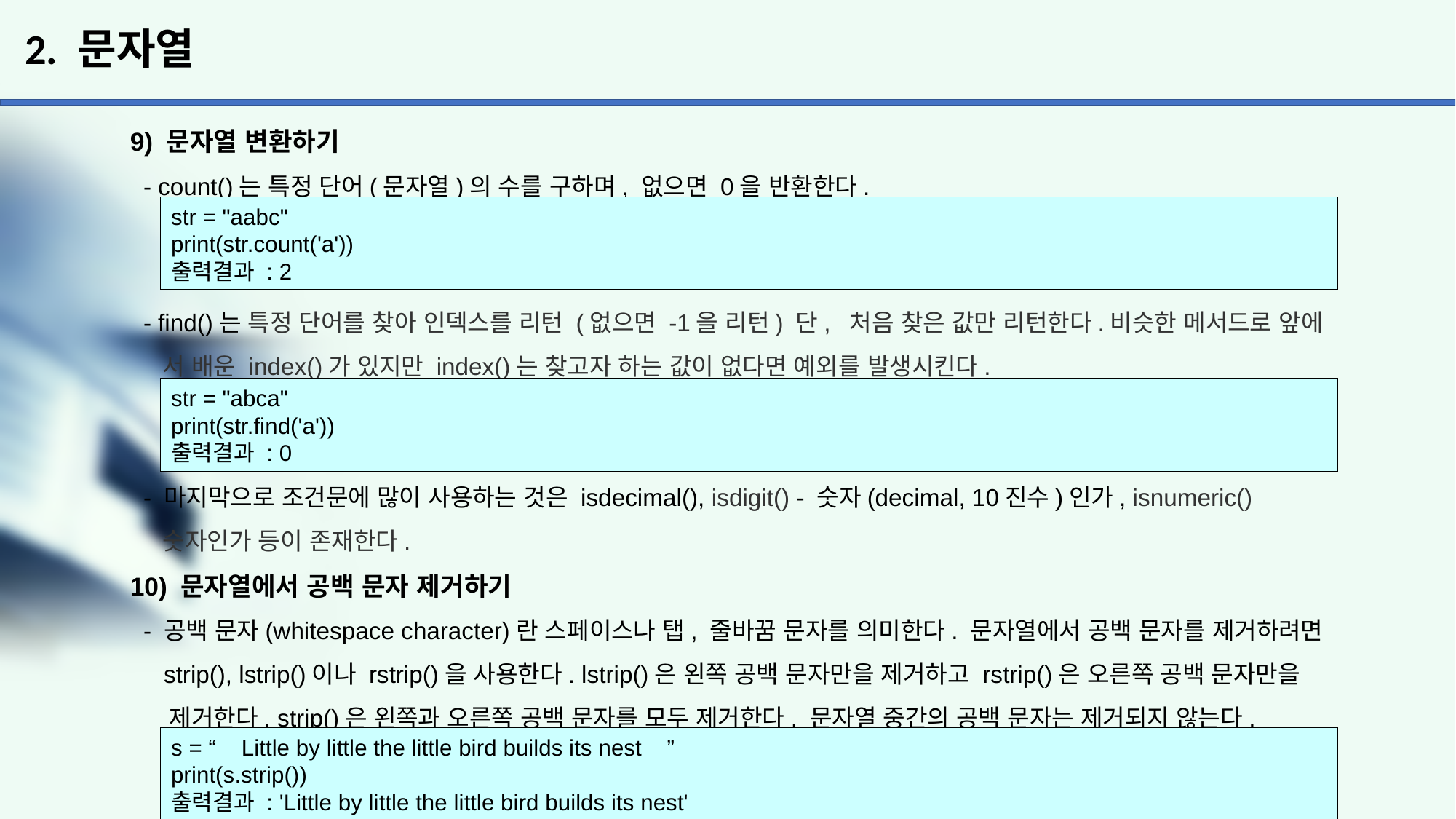

# 2. 문자열
9) 문자열 변환하기
  - count()는 특정 단어(문자열)의 수를 구하며, 없으면 0을 반환한다.

  - find()는 특정 단어를 찾아 인덱스를 리턴 (없으면 -1을 리턴) 단,  처음 찾은 값만 리턴한다.비슷한 메서드로 앞에
    서 배운 index()가 있지만 index()는 찾고자 하는 값이 없다면 예외를 발생시킨다.

  - 마지막으로 조건문에 많이 사용하는 것은 isdecimal(), isdigit() - 숫자(decimal, 10진수)인가, isnumeric()
    숫자인가 등이 존재한다.
10) 문자열에서 공백 문자 제거하기
  - 공백 문자(whitespace character)란 스페이스나 탭, 줄바꿈 문자를 의미한다. 문자열에서 공백 문자를 제거하려면
     strip(), lstrip()이나 rstrip()을 사용한다. lstrip()은 왼쪽 공백 문자만을 제거하고 rstrip()은 오른쪽 공백 문자만을
     제거한다. strip()은 왼쪽과 오른쪽 공백 문자를 모두 제거한다. 문자열 중간의 공백 문자는 제거되지 않는다.
str = "aabc"
print(str.count('a'))
출력결과 : 2
str = "abca"
print(str.find('a'))
출력결과 : 0
s = “    Little by little the little bird builds its nest    ”
print(s.strip())
출력결과 : 'Little by little the little bird builds its nest'